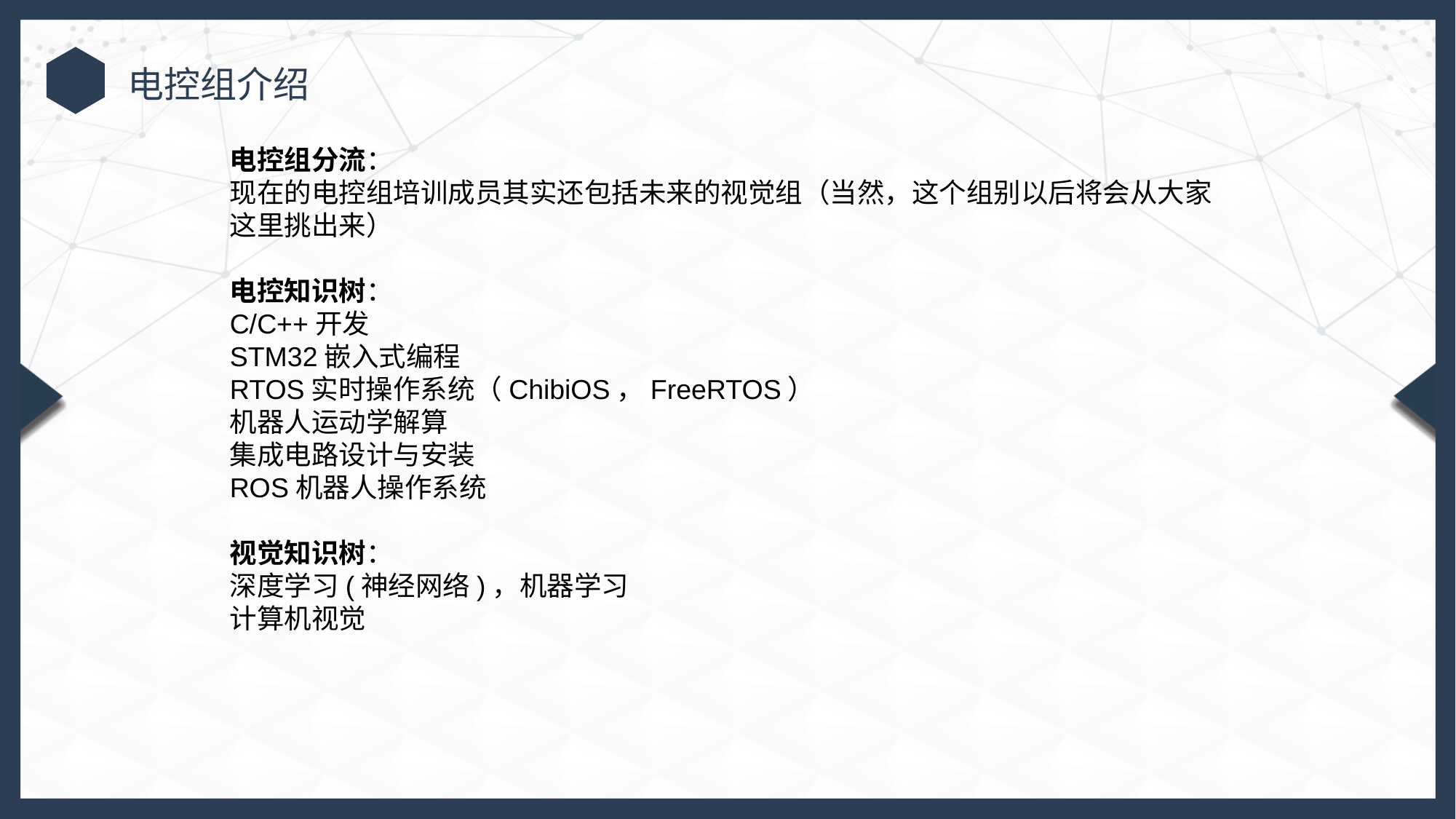

电控组介绍
电控组分流：
现在的电控组培训成员其实还包括未来的视觉组（当然，这个组别以后将会从大家
这里挑出来）

电控知识树：
C/C++开发
STM32嵌入式编程
RTOS实时操作系统（ChibiOS，FreeRTOS）
机器人运动学解算
集成电路设计与安装
ROS机器人操作系统

视觉知识树：
深度学习(神经网络)，机器学习
计算机视觉